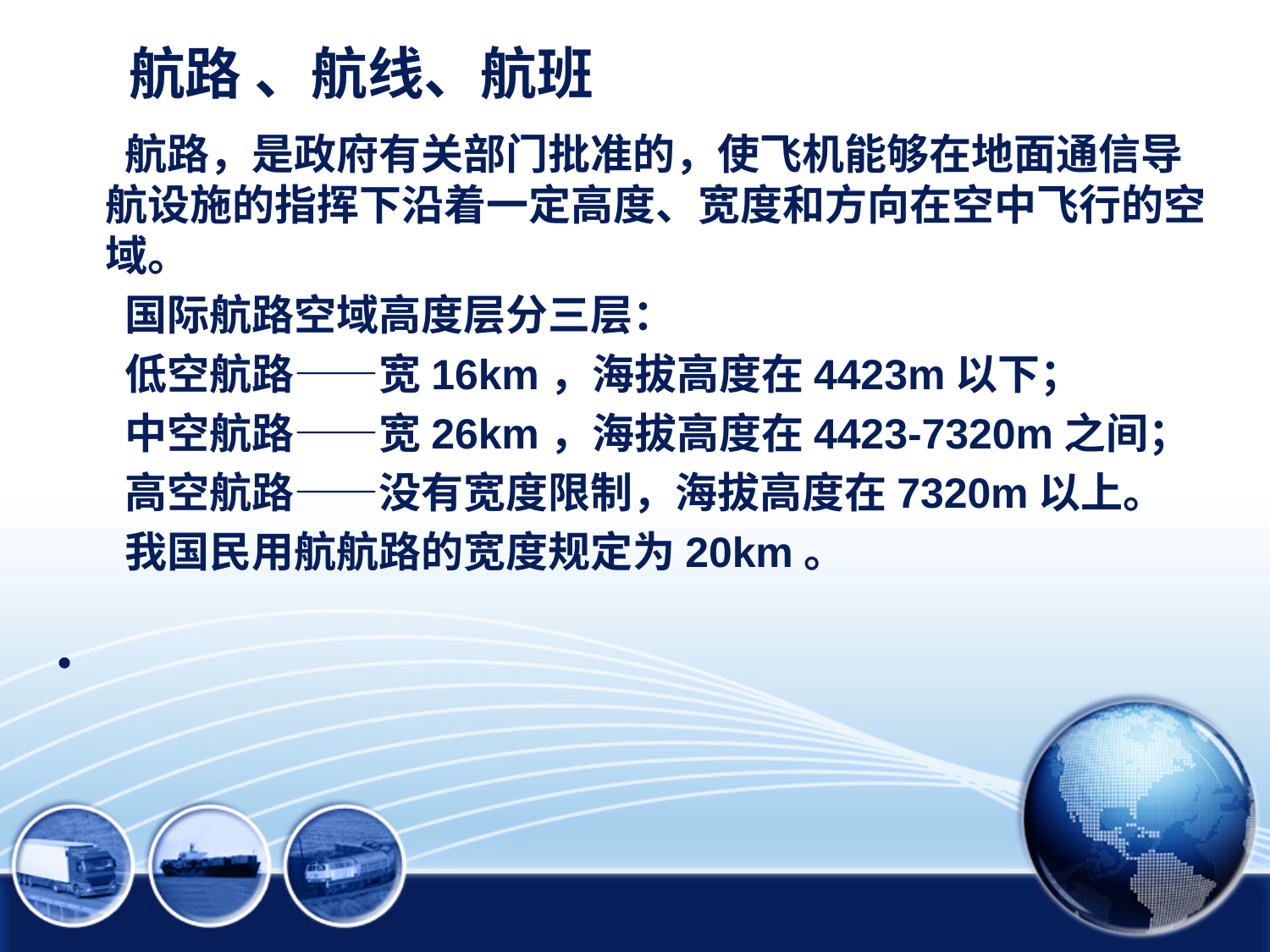

# 4.3 航空运输设施有关术语
航路 、航线、航班
      航路，是政府有关部门批准的，使飞机能够在地面通信导航设施的指挥下沿着一定高度、宽度和方向在空中飞行的空域。
      国际航路空域高度层分三层：
      低空航路——宽16km，海拔高度在4423m以下；
      中空航路——宽26km，海拔高度在4423-7320m之间；
      高空航路——没有宽度限制，海拔高度在7320m以上。
      我国民用航航路的宽度规定为20km。